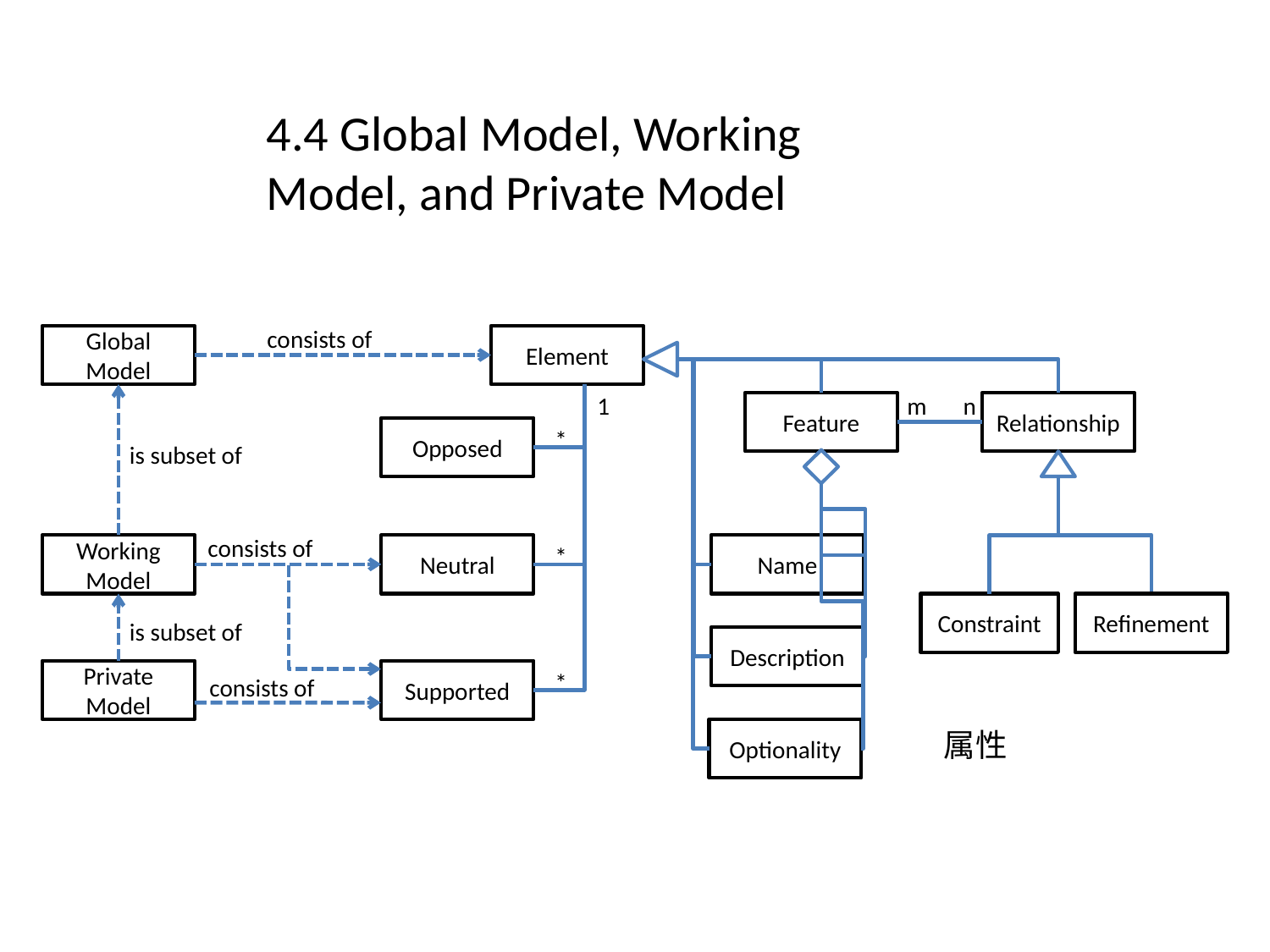

4.4 Global Model, Working Model, and Private Model
consists of
Global Model
Element

1
m
n
Feature
Relationship
Opposed
*
is subset of

consists of
Working Model
Neutral
*
Name
Constraint
Refinement
is subset of
Description
Private Model
Supported
*
consists of
Optionality
属性